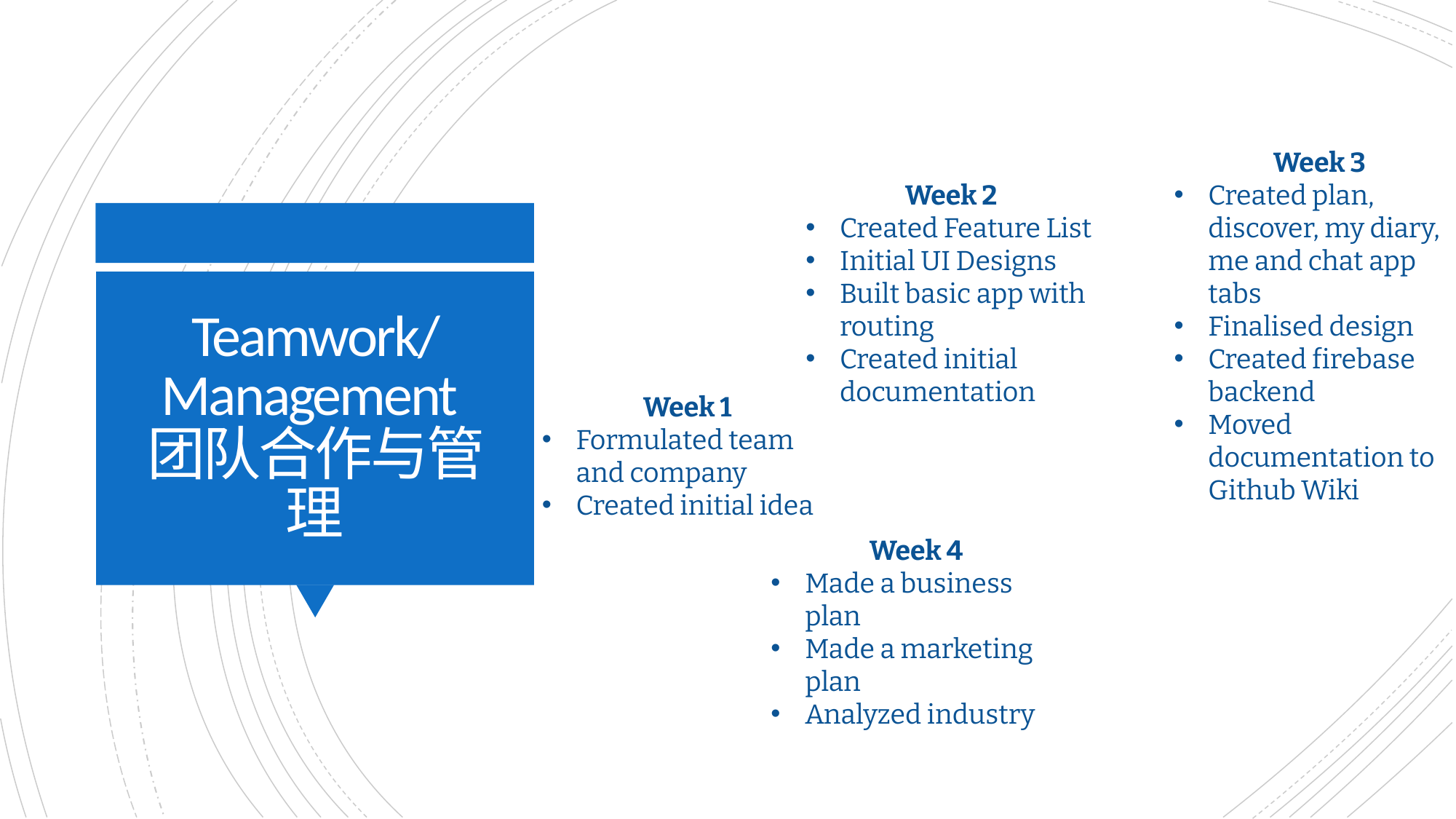

Week 3
Created plan, discover, my diary, me and chat app tabs
Finalised design
Created firebase backend
Moved documentation to Github Wiki
Week 2
Created Feature List
Initial UI Designs
Built basic app with routing
Created initial documentation
# Teamwork/ Management 团队合作与管理
Week 1
Formulated team and company
Created initial idea
Week 4
Made a business plan
Made a marketing plan
Analyzed industry